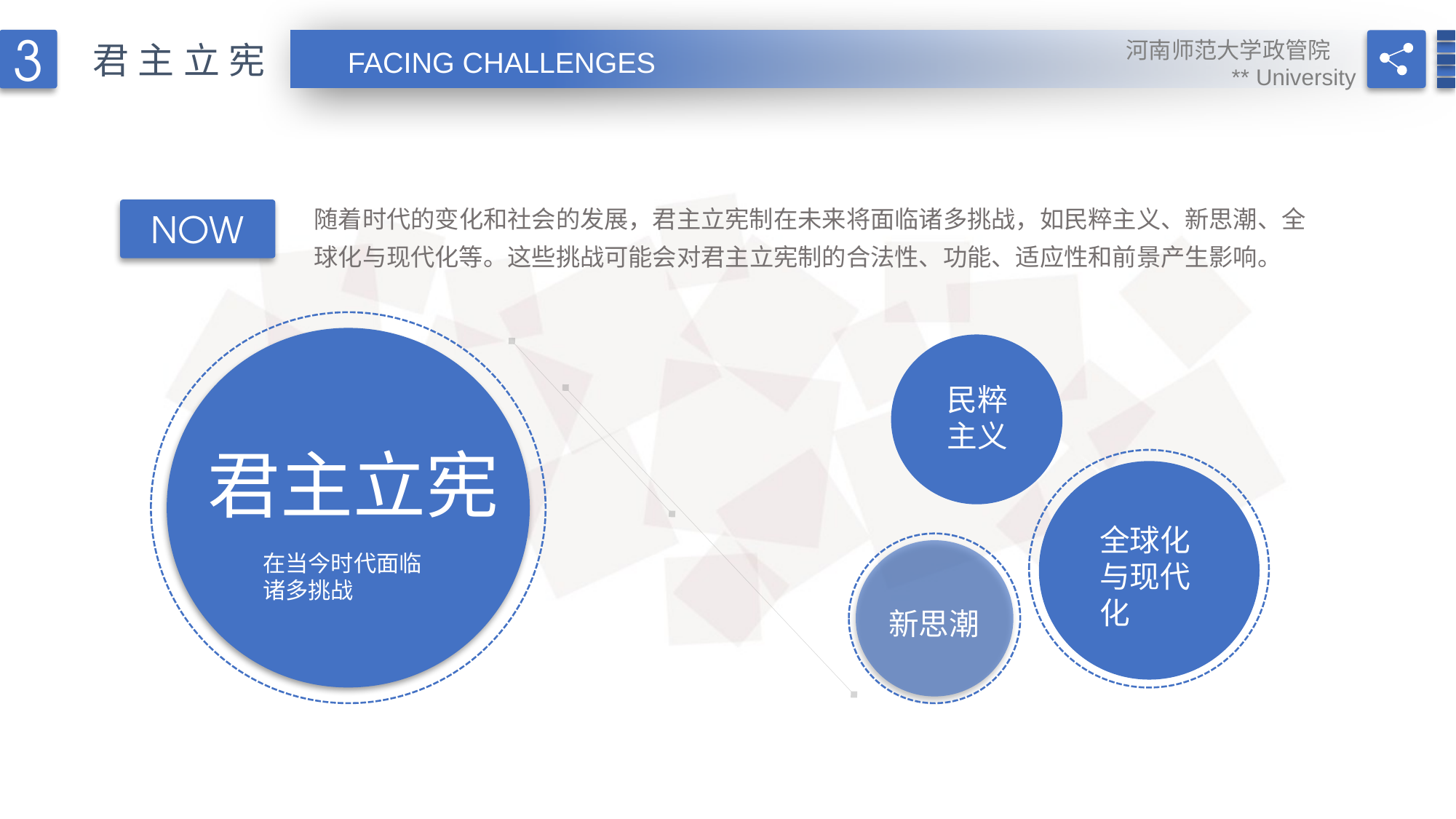

3
河南师范大学政管院
** University

君主立宪
FACING CHALLENGES
随着时代的变化和社会的发展，君主立宪制在未来将面临诸多挑战，如民粹主义、新思潮、全球化与现代化等。这些挑战可能会对君主立宪制的合法性、功能、适应性和前景产生影响。
NOW

君主立宪

民粹
主义

全球化与现代化

在当今时代面临诸多挑战
新思潮